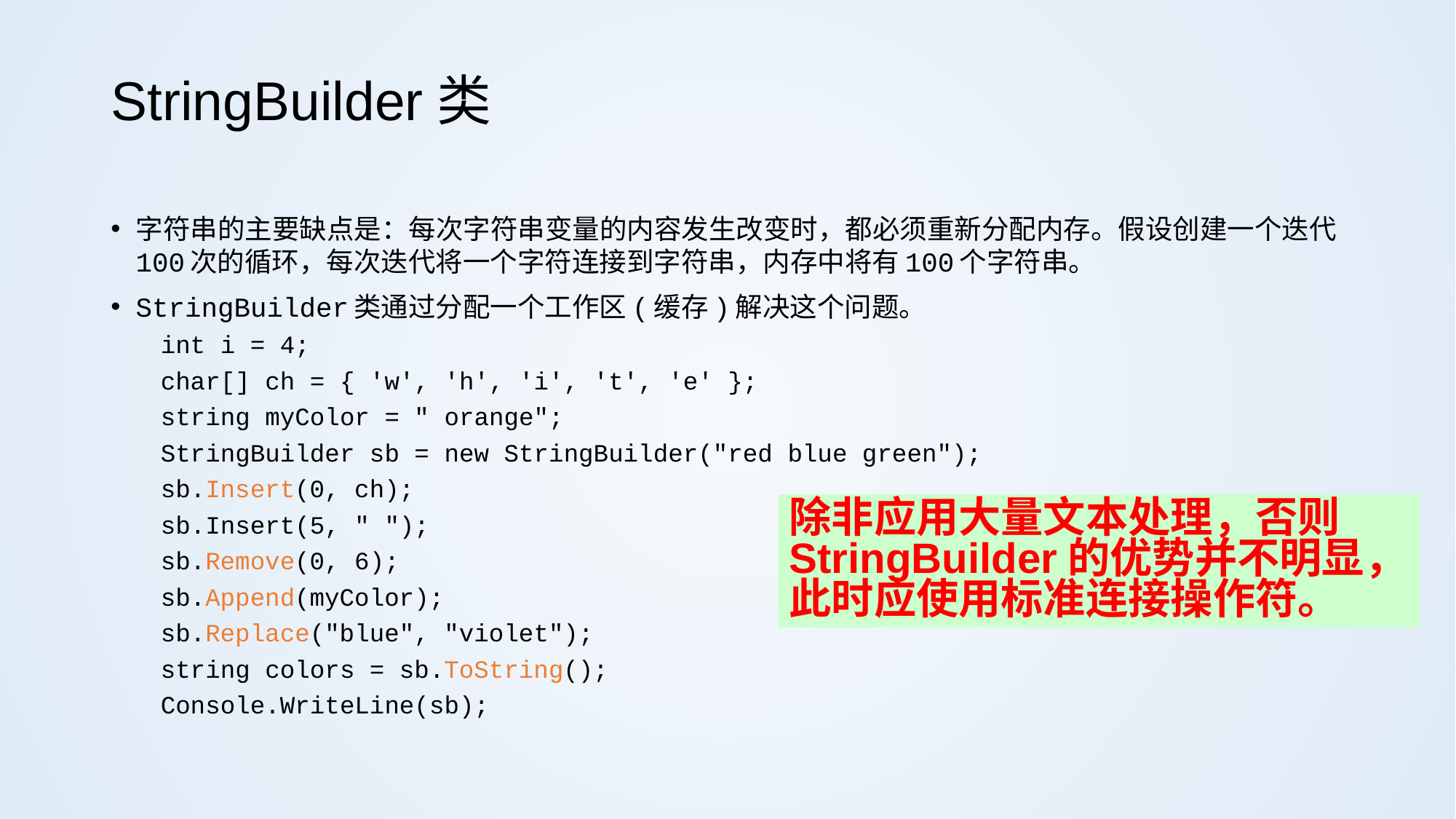

# StringBuilder类
字符串的主要缺点是：每次字符串变量的内容发生改变时，都必须重新分配内存。假设创建一个迭代100次的循环，每次迭代将一个字符连接到字符串，内存中将有100个字符串。
StringBuilder类通过分配一个工作区(缓存)解决这个问题。
int i = 4;
char[] ch = { 'w', 'h', 'i', 't', 'e' };
string myColor = " orange";
StringBuilder sb = new StringBuilder("red blue green");
sb.Insert(0, ch);
sb.Insert(5, " ");
sb.Remove(0, 6);
sb.Append(myColor);
sb.Replace("blue", "violet");
string colors = sb.ToString();
Console.WriteLine(sb);
除非应用大量文本处理，否则StringBuilder的优势并不明显，此时应使用标准连接操作符。